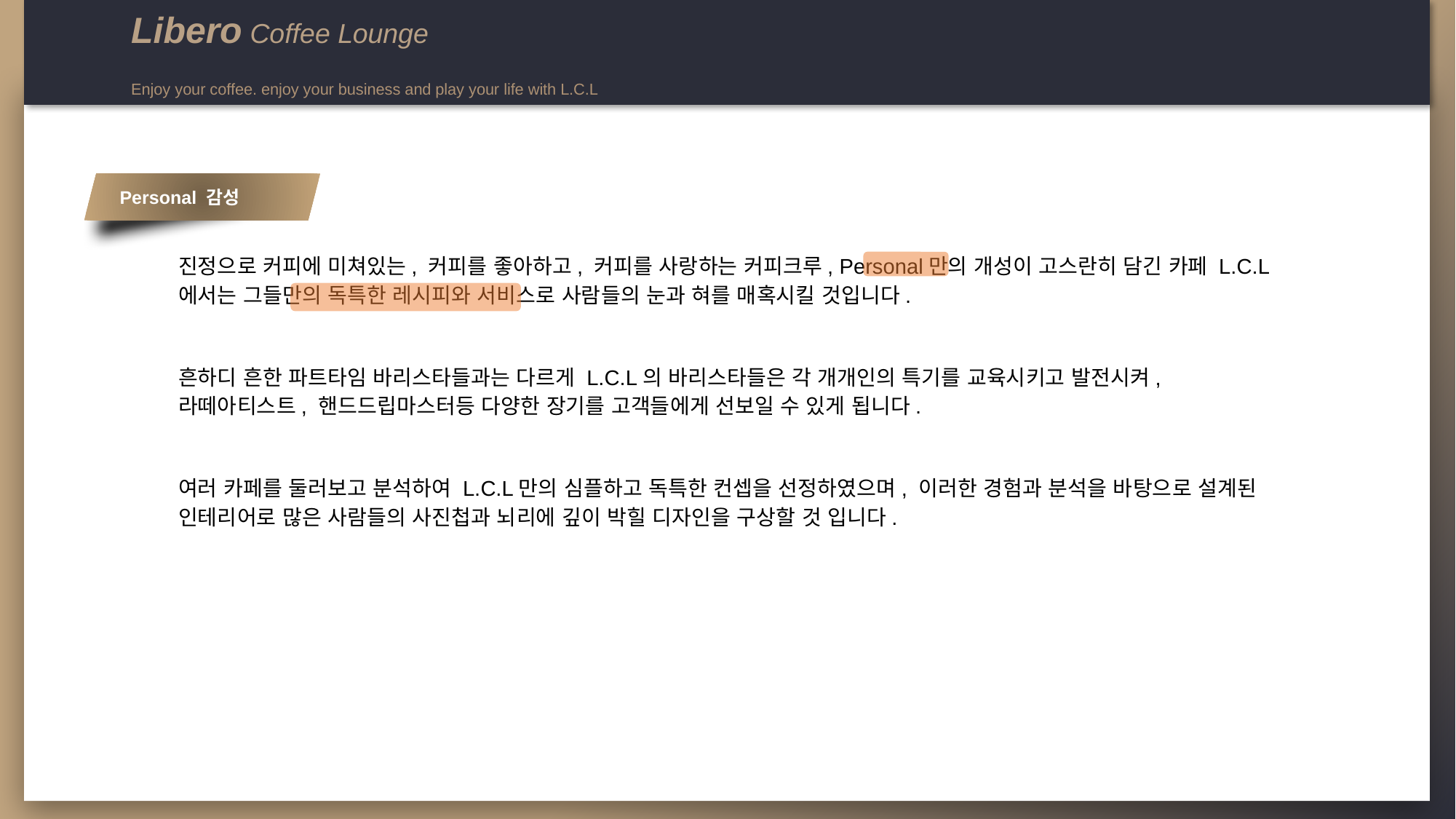

Libero Coffee Lounge
Enjoy your coffee. enjoy your business and play your life with L.C.L

Personal 감성

진정으로 커피에 미쳐있는, 커피를 좋아하고, 커피를 사랑하는 커피크루, Personal만의 개성이 고스란히 담긴 카페 L.C.L에서는 그들만의 독특한 레시피와 서비스로 사람들의 눈과 혀를 매혹시킬 것입니다.

흔하디 흔한 파트타임 바리스타들과는 다르게 L.C.L의 바리스타들은 각 개개인의 특기를 교육시키고 발전시켜, 라떼아티스트, 핸드드립마스터등 다양한 장기를 고객들에게 선보일 수 있게 됩니다.

여러 카페를 둘러보고 분석하여 L.C.L만의 심플하고 독특한 컨셉을 선정하였으며, 이러한 경험과 분석을 바탕으로 설계된 인테리어로 많은 사람들의 사진첩과 뇌리에 깊이 박힐 디자인을 구상할 것 입니다.